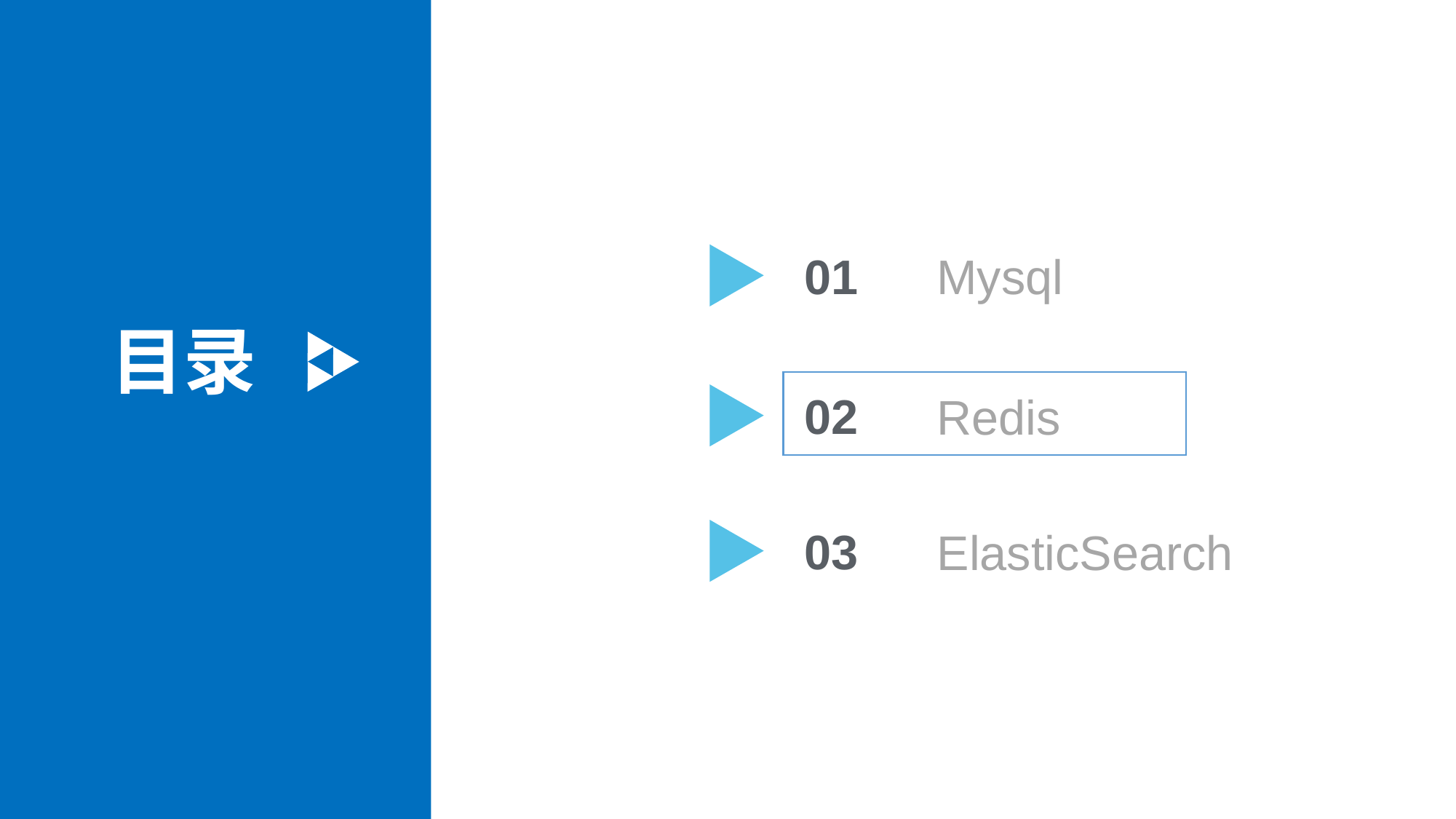

01
Mysql

目录

02
Redis

03
ElasticSearch